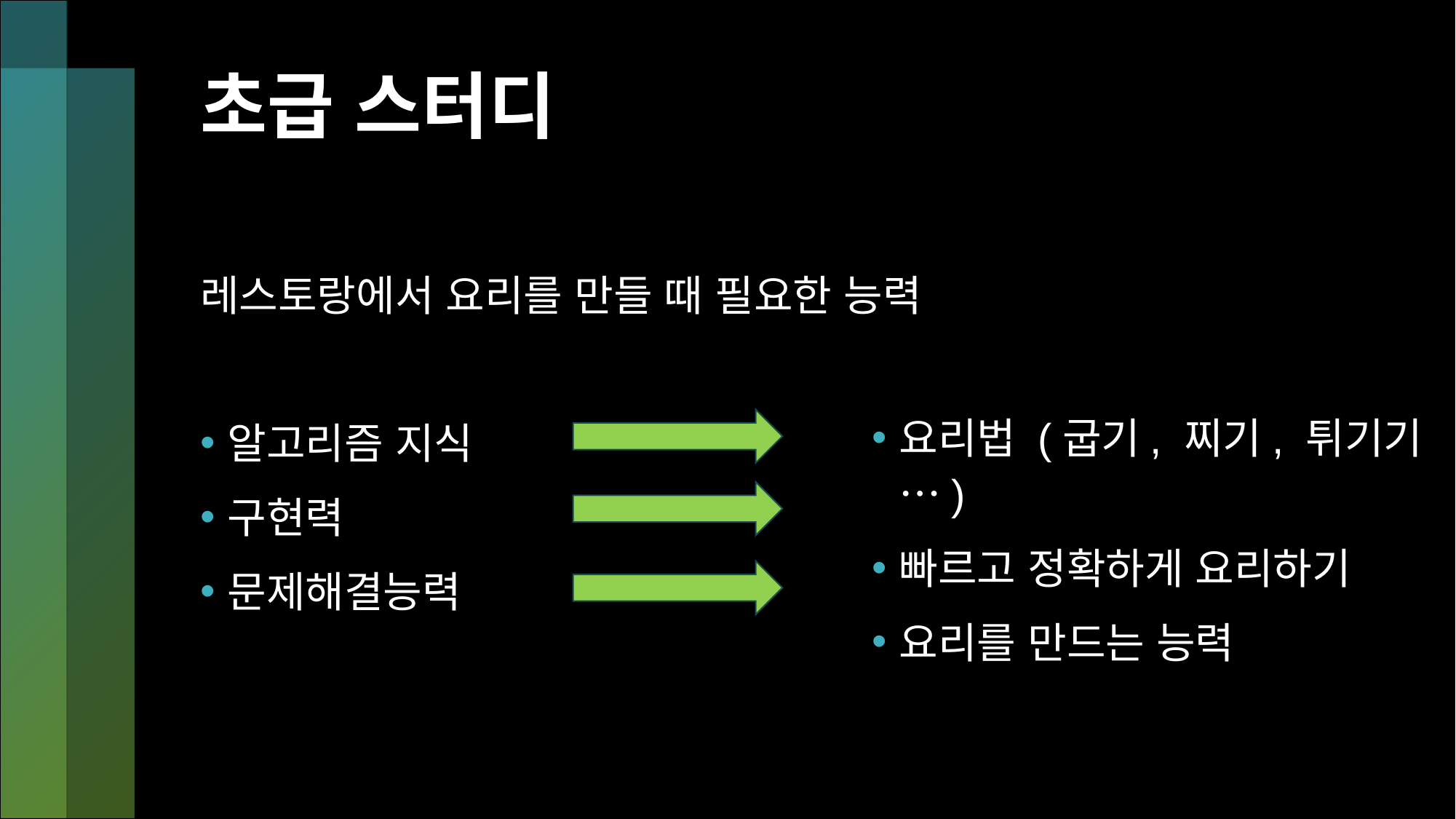

# 초급 스터디
레스토랑에서 요리를 만들 때 필요한 능력

알고리즘 지식
구현력
문제해결능력

요리법 (굽기, 찌기, 튀기기…)
빠르고 정확하게 요리하기
요리를 만드는 능력